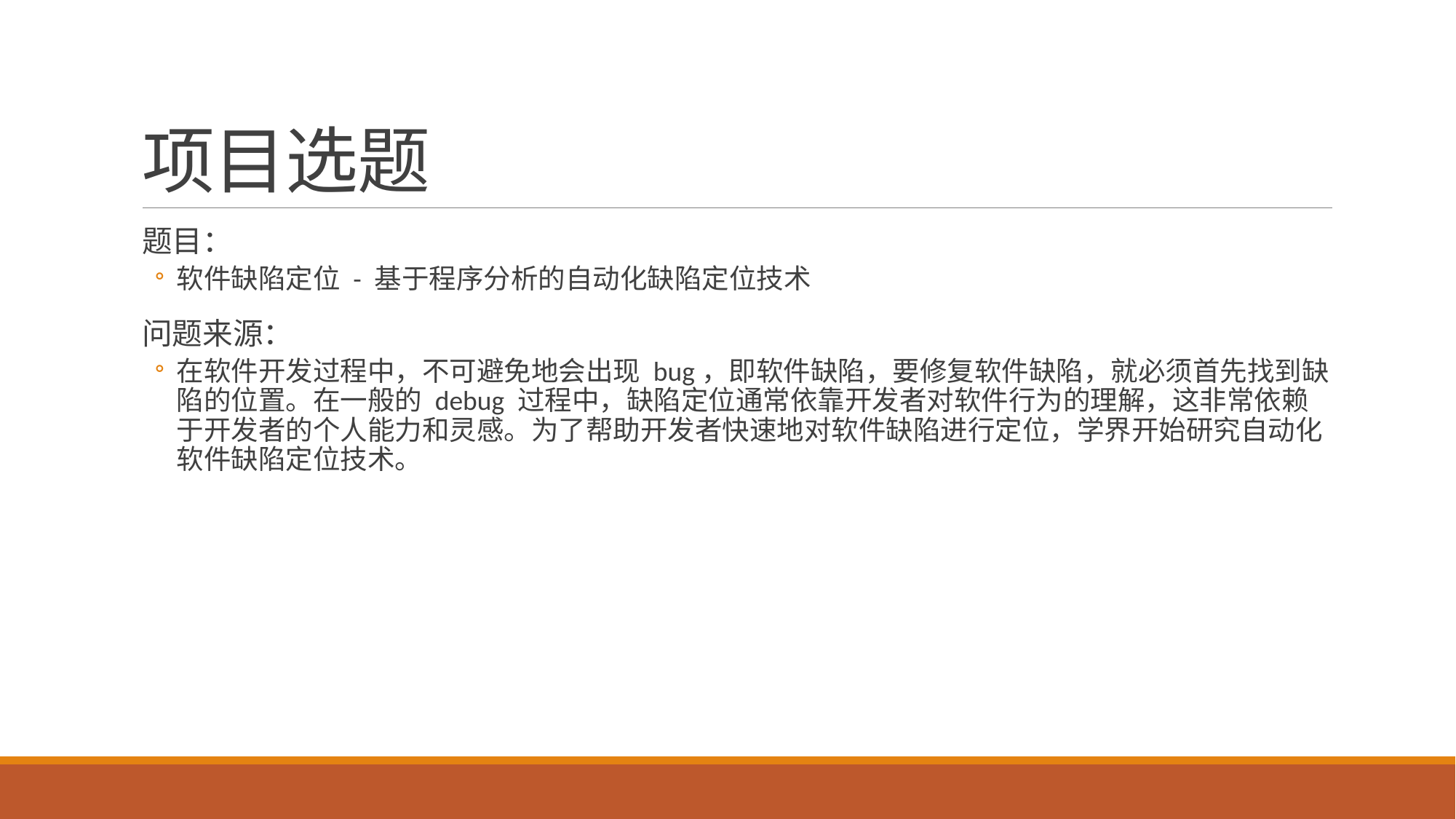

# 项目选题
题目：
软件缺陷定位 - 基于程序分析的自动化缺陷定位技术
问题来源：
在软件开发过程中，不可避免地会出现 bug，即软件缺陷，要修复软件缺陷，就必须首先找到缺陷的位置。在一般的 debug 过程中，缺陷定位通常依靠开发者对软件行为的理解，这非常依赖于开发者的个人能力和灵感。为了帮助开发者快速地对软件缺陷进行定位，学界开始研究自动化软件缺陷定位技术。